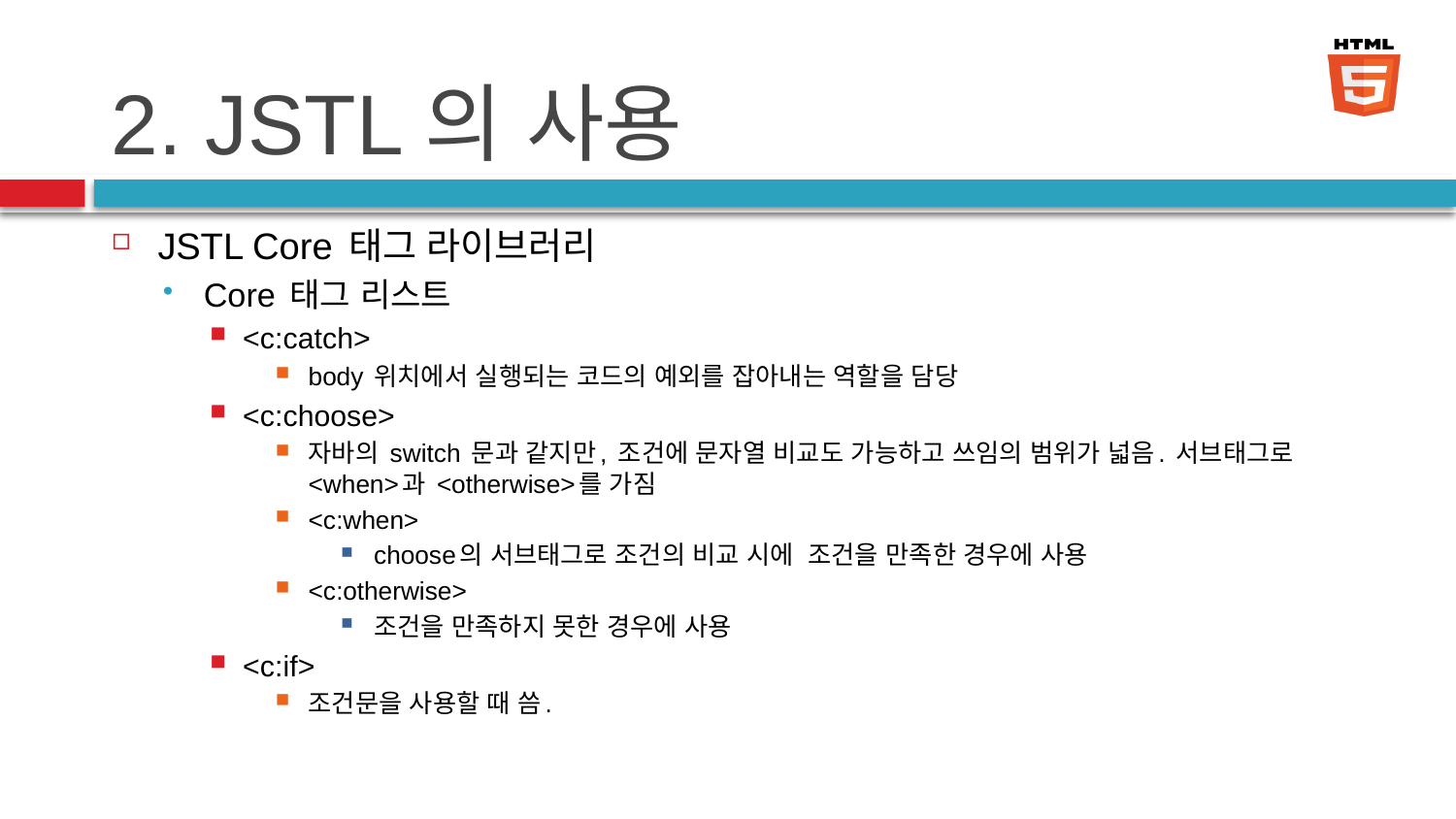

# 2. JSTL의 사용
JSTL Core 태그 라이브러리
Core 태그 리스트
<c:catch>
body 위치에서 실행되는 코드의 예외를 잡아내는 역할을 담당
<c:choose>
자바의 switch 문과 같지만, 조건에 문자열 비교도 가능하고 쓰임의 범위가 넓음. 서브태그로 <when>과 <otherwise>를 가짐
<c:when>
choose의 서브태그로 조건의 비교 시에  조건을 만족한 경우에 사용
<c:otherwise>
조건을 만족하지 못한 경우에 사용
<c:if>
조건문을 사용할 때 씀.